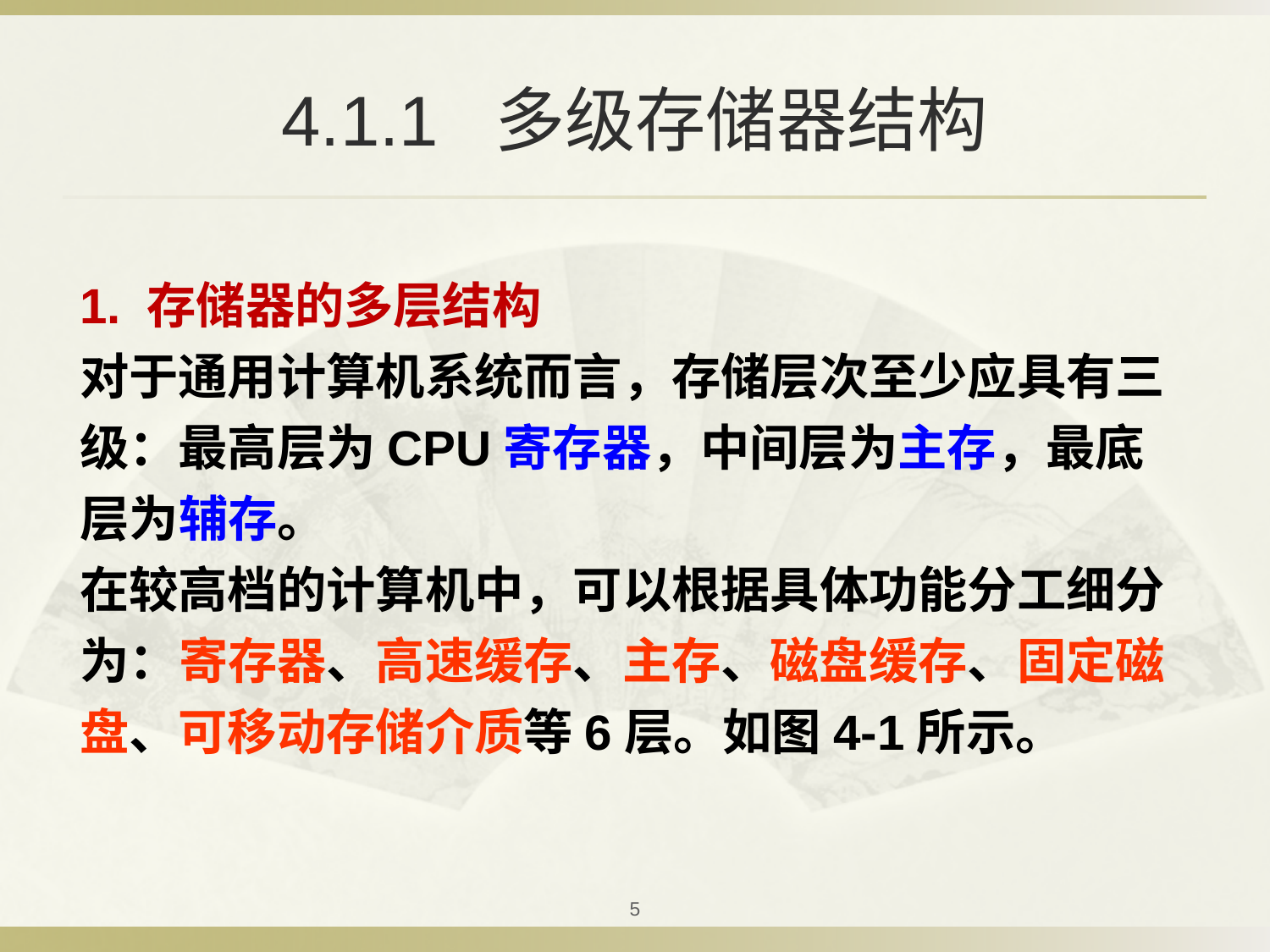

# 4.1.1  多级存储器结构
1. 存储器的多层结构
对于通用计算机系统而言，存储层次至少应具有三级：最高层为CPU寄存器，中间层为主存，最底层为辅存。
在较高档的计算机中，可以根据具体功能分工细分为：寄存器、高速缓存、主存、磁盘缓存、固定磁盘、可移动存储介质等6层。如图4-1所示。
5